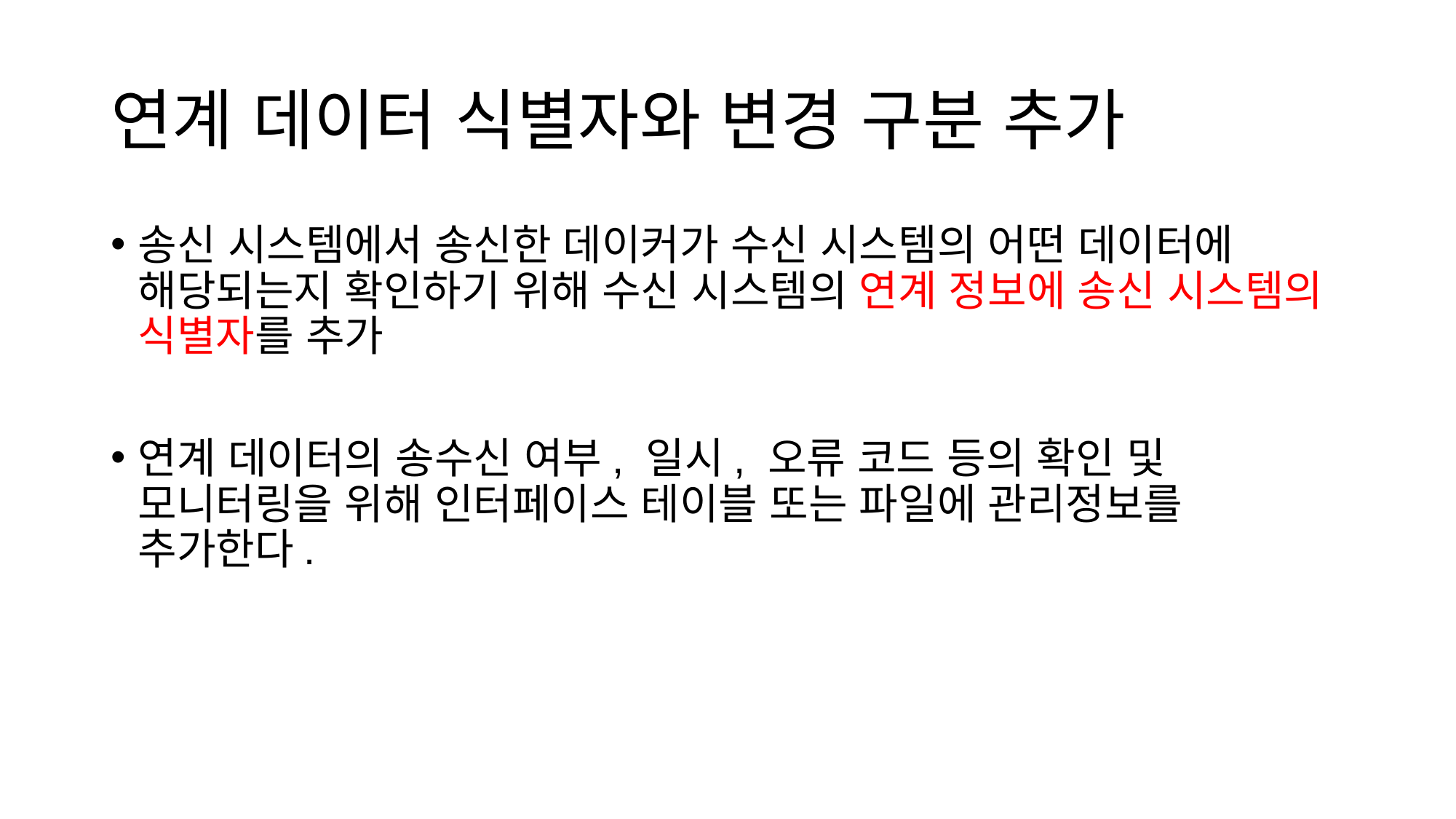

# 연계 데이터 식별자와 변경 구분 추가
송신 시스템에서 송신한 데이커가 수신 시스템의 어떤 데이터에 해당되는지 확인하기 위해 수신 시스템의 연계 정보에 송신 시스템의 식별자를 추가

연계 데이터의 송수신 여부, 일시, 오류 코드 등의 확인 및 모니터링을 위해 인터페이스 테이블 또는 파일에 관리정보를 추가한다.